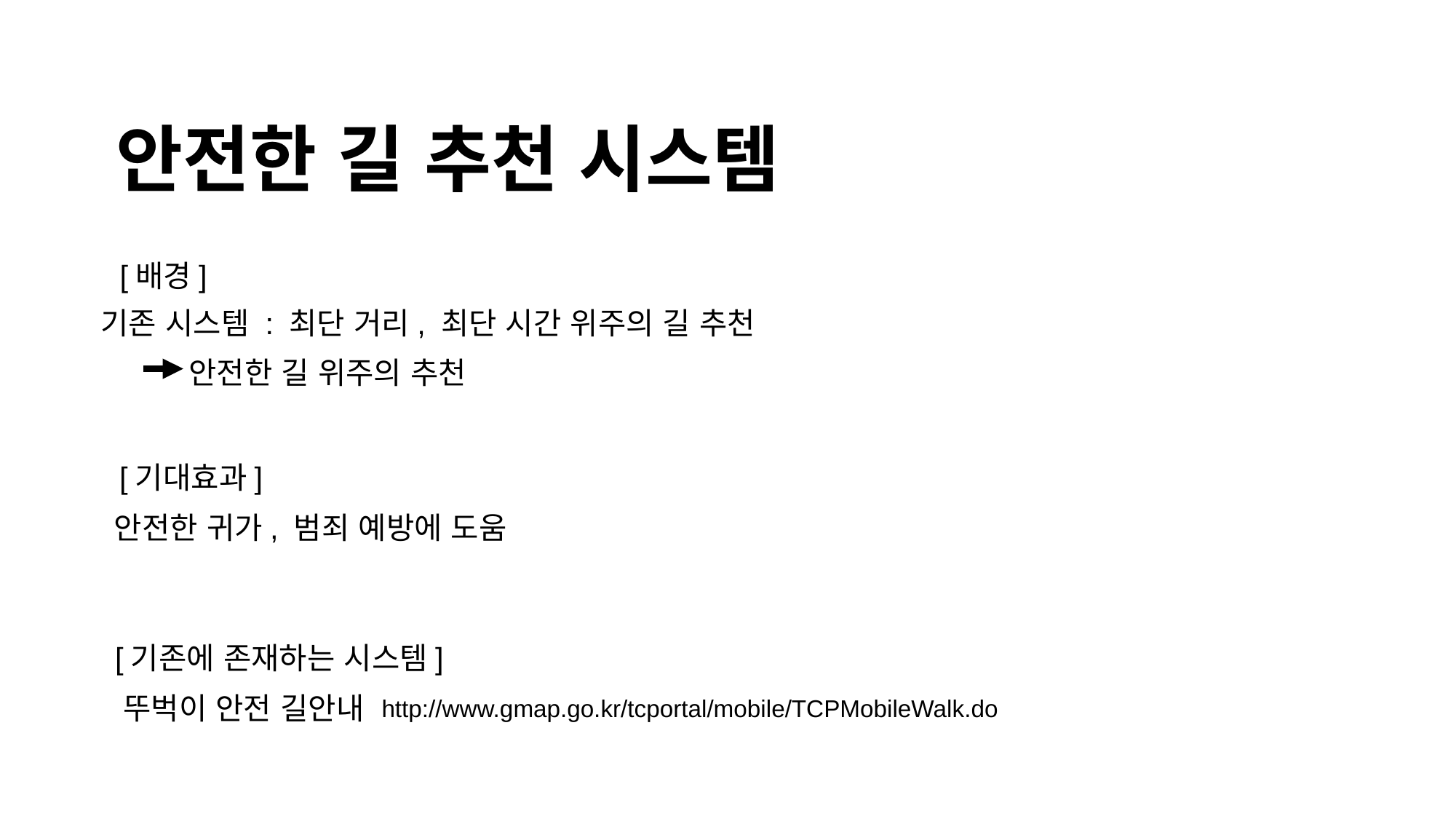

안전한 길 추천 시스템
[배경]
기존 시스템 : 최단 거리, 최단 시간 위주의 길 추천
안전한 길 위주의 추천
[기대효과]
안전한 귀가, 범죄 예방에 도움
[기존에 존재하는 시스템]
뚜벅이 안전 길안내
http://www.gmap.go.kr/tcportal/mobile/TCPMobileWalk.do